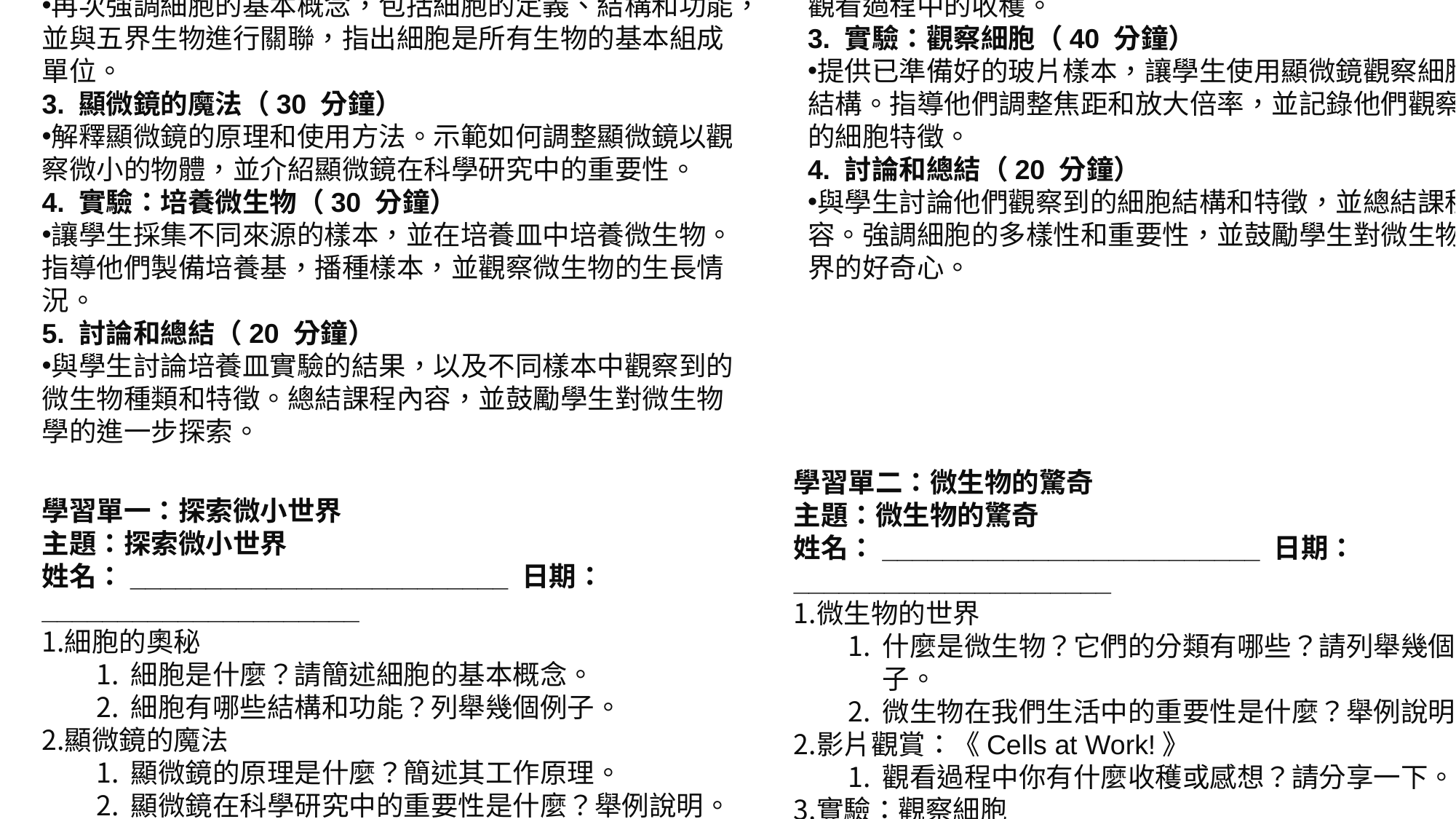

第一堂課程：探索微小世界
時間： 2 小時
1. 五界生物的初步概念（30 分鐘）
簡要介紹五界生物的分類和特徵，包括原核生物、真核生物、原生生物、菌類和動植物等，激發學生對生物多樣性的興趣。
2. 細胞的奧秘（30 分鐘）
再次強調細胞的基本概念，包括細胞的定義、結構和功能，並與五界生物進行關聯，指出細胞是所有生物的基本組成單位。
3. 顯微鏡的魔法（30 分鐘）
解釋顯微鏡的原理和使用方法。示範如何調整顯微鏡以觀察微小的物體，並介紹顯微鏡在科學研究中的重要性。
4. 實驗：培養微生物（30 分鐘）
讓學生採集不同來源的樣本，並在培養皿中培養微生物。指導他們製備培養基，播種樣本，並觀察微生物的生長情況。
5. 討論和總結（20 分鐘）
與學生討論培養皿實驗的結果，以及不同樣本中觀察到的微生物種類和特徵。總結課程內容，並鼓勵學生對微生物學的進一步探索。
第二堂課程：微生物的驚奇
時間： 2 小時
1. 微生物的世界（30 分鐘）
介紹微生物的概念和分類。解釋微生物在自然界和人類生活中的重要性，以及它們的多樣性。
2. 影片觀賞：《Cells at Work!》（30 分鐘）
觀看動畫系列，了解人體內部微生物的工作情況，並討論觀看過程中的收穫。
3. 實驗：觀察細胞（40 分鐘）
提供已準備好的玻片樣本，讓學生使用顯微鏡觀察細胞的結構。指導他們調整焦距和放大倍率，並記錄他們觀察到的細胞特徵。
4. 討論和總結（20 分鐘）
與學生討論他們觀察到的細胞結構和特徵，並總結課程內容。強調細胞的多樣性和重要性，並鼓勵學生對微生物世界的好奇心。
學習單二：微生物的驚奇
主題：微生物的驚奇
姓名：_________________________ 日期：_____________________
微生物的世界
什麼是微生物？它們的分類有哪些？請列舉幾個例子。
微生物在我們生活中的重要性是什麼？舉例說明。
影片觀賞：《Cells at Work!》
觀看過程中你有什麼收穫或感想？請分享一下。
實驗：觀察細胞
你在顯微鏡下觀察到了什麼？請描述你觀察到的細胞結構和特徵。
你覺得細胞的結構和功能有什麼意義？為什麼我們需要了解它們？
討論和總結
這堂課給你帶來了什麼啟發？有什麼想要分享或討論的嗎？
學習單一：探索微小世界
主題：探索微小世界
姓名：_________________________ 日期：_____________________
細胞的奧秘
細胞是什麼？請簡述細胞的基本概念。
細胞有哪些結構和功能？列舉幾個例子。
顯微鏡的魔法
顯微鏡的原理是什麼？簡述其工作原理。
顯微鏡在科學研究中的重要性是什麼？舉例說明。
實驗：培養微生物
你採集了哪些樣本？請列舉並描述其來源。
培養皿中的微生物有何不同？請描述你觀察到的現象。
討論和總結
你對這堂課學到了什麼？有什麼問題或疑惑想要提出來討論嗎？